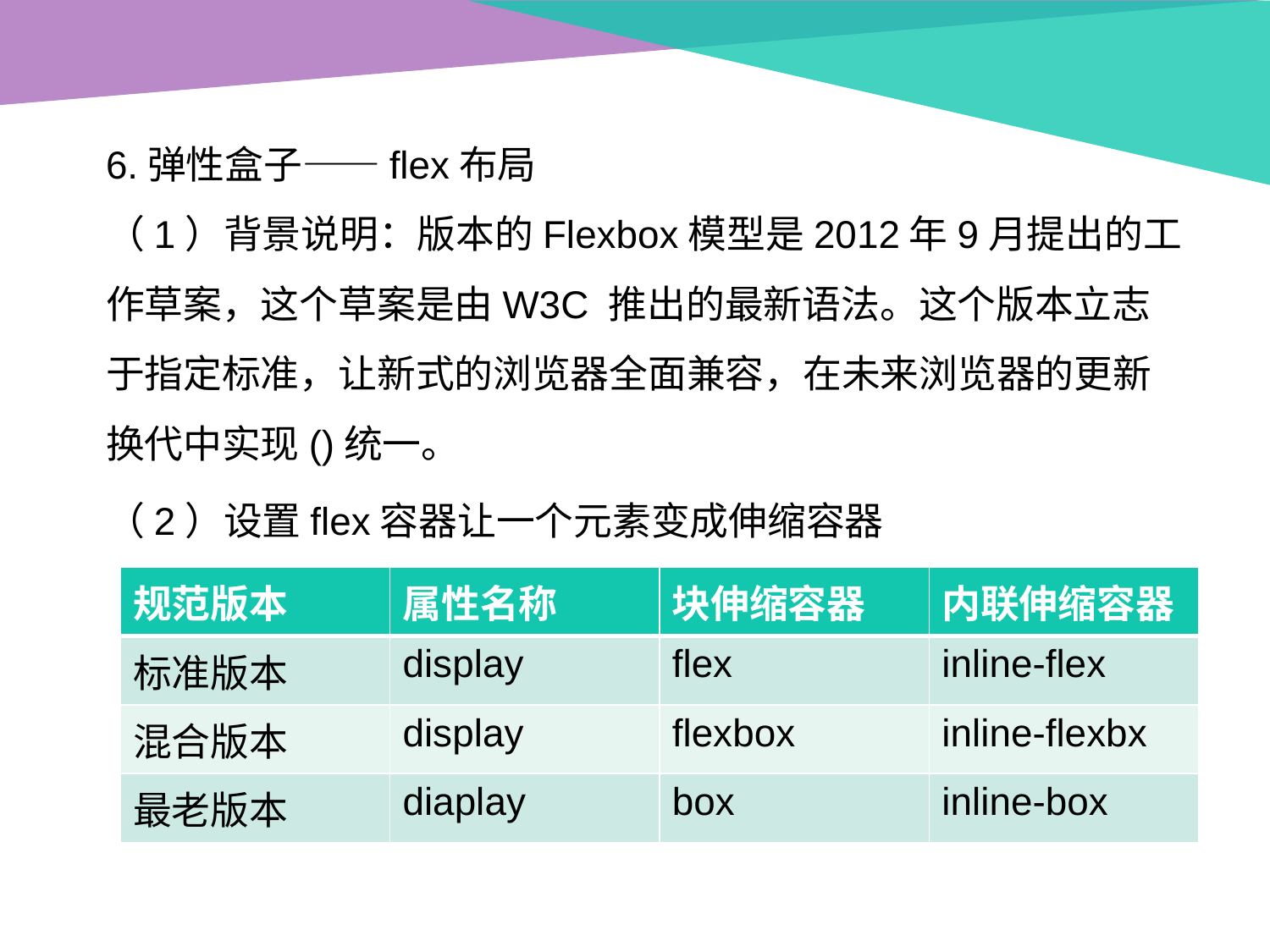

6.弹性盒子——flex布局
（1）背景说明：版本的Flexbox模型是2012年9月提出的工作草案，这个草案是由W3C 推出的最新语法。这个版本立志于指定标准，让新式的浏览器全面兼容，在未来浏览器的更新换代中实现()统一。
（2）设置flex容器让一个元素变成伸缩容器

| 规范版本 | 属性名称 | 块伸缩容器 | 内联伸缩容器 |
| --- | --- | --- | --- |
| 标准版本 | display | flex | inline-flex |
| 混合版本 | display | flexbox | inline-flexbx |
| 最老版本 | diaplay | box | inline-box |